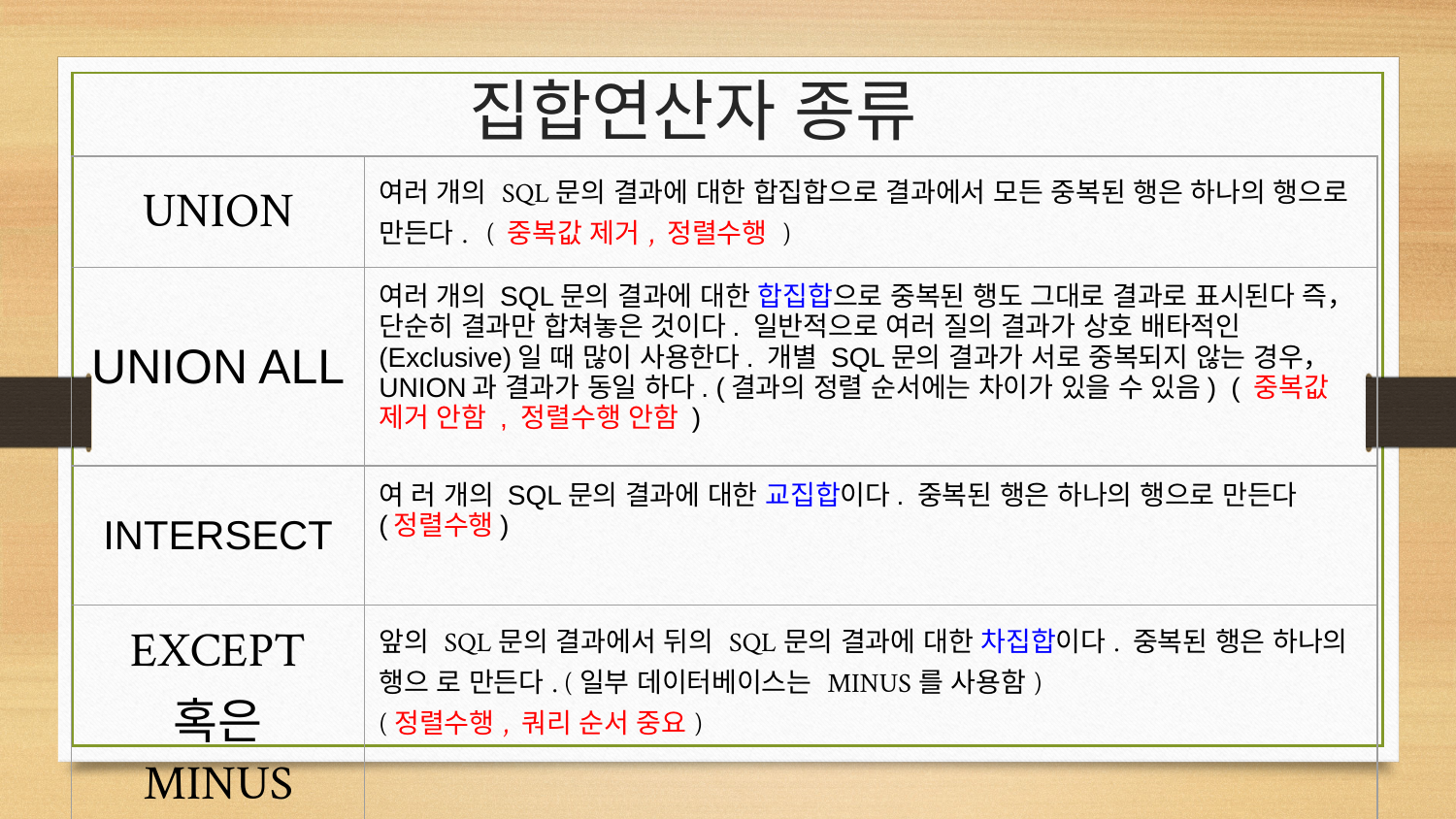

# 집합연산자 종류
| UNION | 여러 개의 SQL문의 결과에 대한 합집합으로 결과에서 모든 중복된 행은 하나의 행으로 만든다. ( 중복값 제거, 정렬수행 ) |
| --- | --- |
| UNION ALL | 여러 개의 SQL문의 결과에 대한 합집합으로 중복된 행도 그대로 결과로 표시된다 즉， 단순히 결과만 합쳐놓은 것이다. 일반적으로 여러 질의 결과가 상호 배타적인(Exclusive)일 때 많이 사용한다. 개별 SQL문의 결과가 서로 중복되지 않는 경우， UNION과 결과가 동일 하다. (결과의 정렬 순서에는 차이가 있을 수 있음) ( 중복값 제거 안함 , 정렬수행 안함 ) |
| INTERSECT | 여 러 개의 SQL문의 결과에 대한 교집합이다. 중복된 행은 하나의 행으로 만든다 (정렬수행) |
| EXCEPT 혹은 MINUS | 앞의 SQL문의 결과에서 뒤의 SQL문의 결과에 대한 차집합이다. 중복된 행은 하나의 행으 로 만든다. (일부 데이터베이스는 MINUS를 사용함) (정렬수행, 쿼리 순서 중요) |